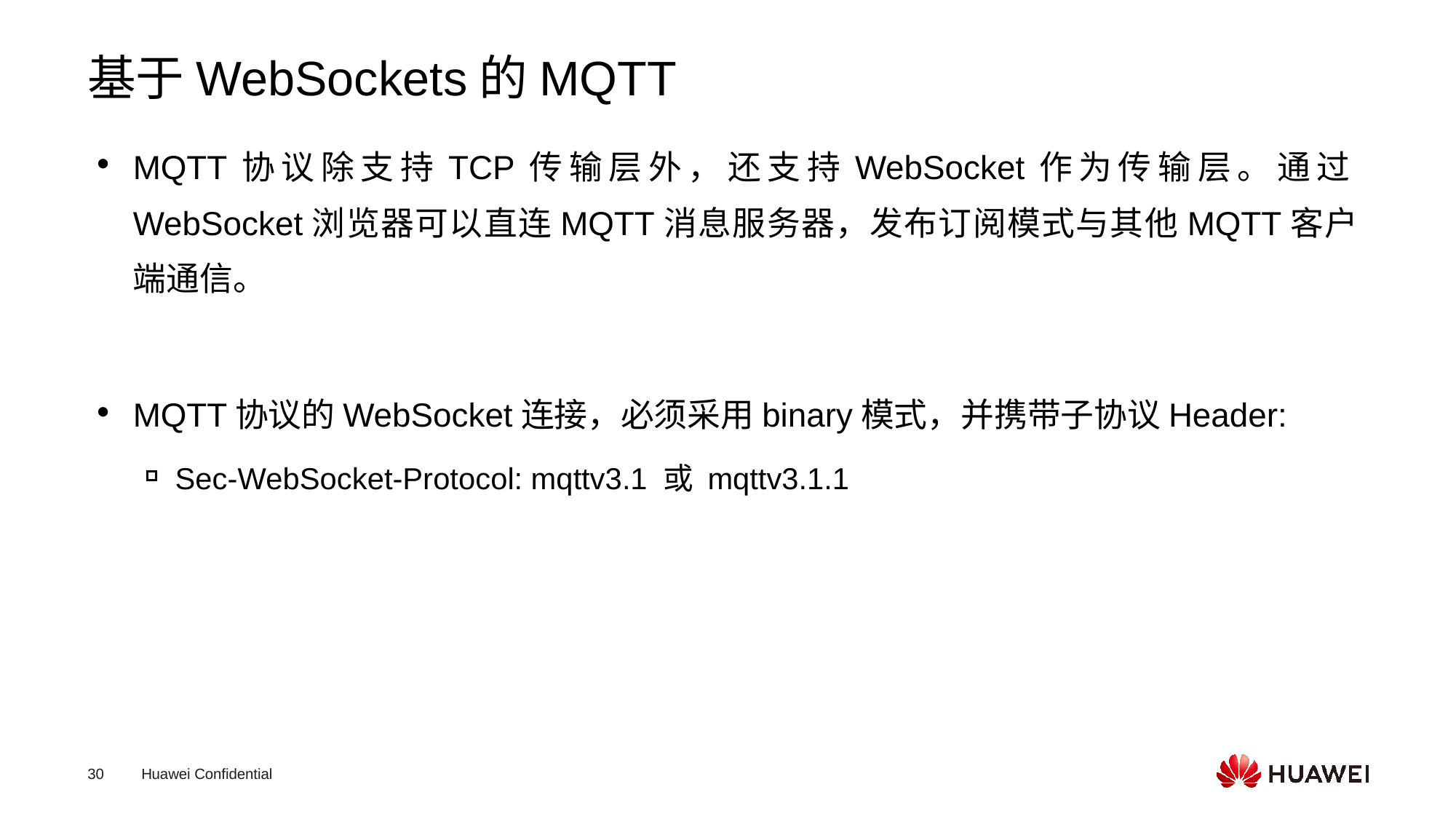

# 基于WebSockets的MQTT
MQTT协议除支持TCP传输层外，还支持WebSocket作为传输层。通过WebSocket浏览器可以直连MQTT消息服务器，发布订阅模式与其他MQTT客户端通信。

MQTT协议的WebSocket连接，必须采用binary模式，并携带子协议Header:
Sec-WebSocket-Protocol: mqttv3.1 或 mqttv3.1.1